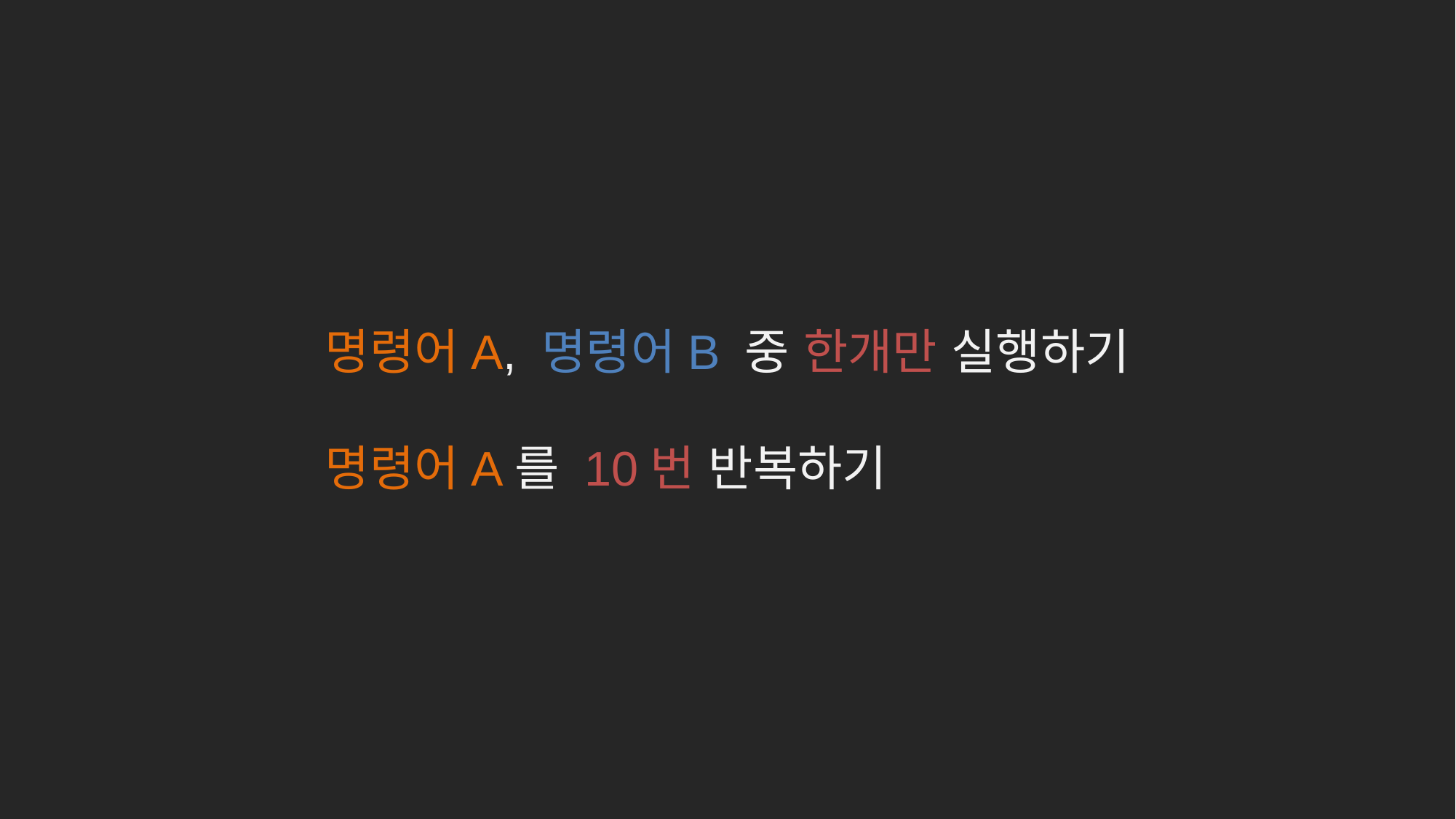

명령어A, 명령어B 중 한개만 실행하기

명령어A를 10번 반복하기